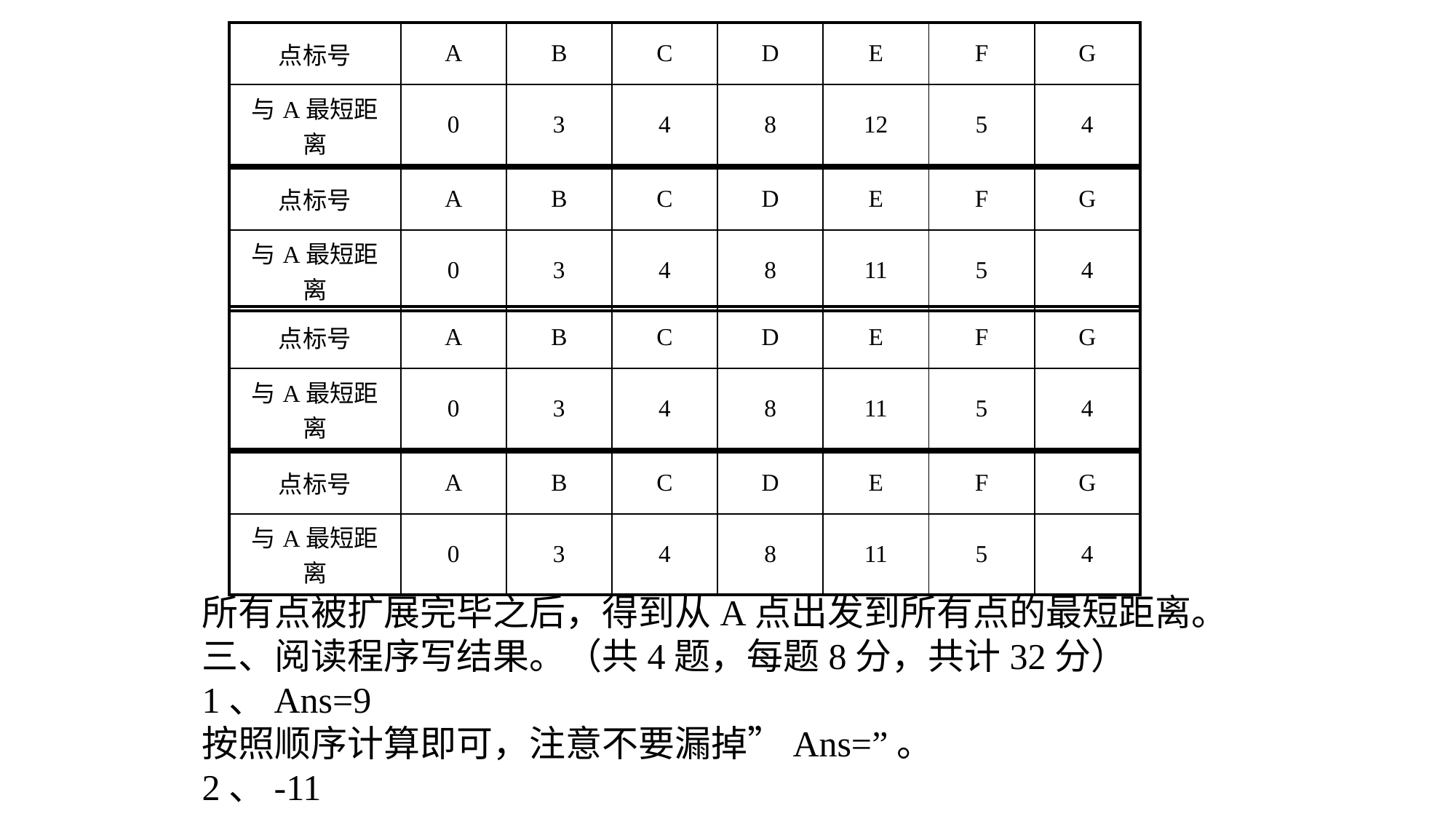

| 点标号 | A | B | C | D | E | F | G |
| --- | --- | --- | --- | --- | --- | --- | --- |
| 与A最短距离 | 0 | 3 | 4 | 8 | 12 | 5 | 4 |
| 点标号 | A | B | C | D | E | F | G |
| --- | --- | --- | --- | --- | --- | --- | --- |
| 与A最短距离 | 0 | 3 | 4 | 8 | 11 | 5 | 4 |
| 点标号 | A | B | C | D | E | F | G |
| --- | --- | --- | --- | --- | --- | --- | --- |
| 与A最短距离 | 0 | 3 | 4 | 8 | 11 | 5 | 4 |
| 点标号 | A | B | C | D | E | F | G |
| --- | --- | --- | --- | --- | --- | --- | --- |
| 与A最短距离 | 0 | 3 | 4 | 8 | 11 | 5 | 4 |
所有点被扩展完毕之后，得到从A点出发到所有点的最短距离。
三、阅读程序写结果。（共4题，每题8分，共计32分）
1、Ans=9
按照顺序计算即可，注意不要漏掉”Ans=”。
2、-11